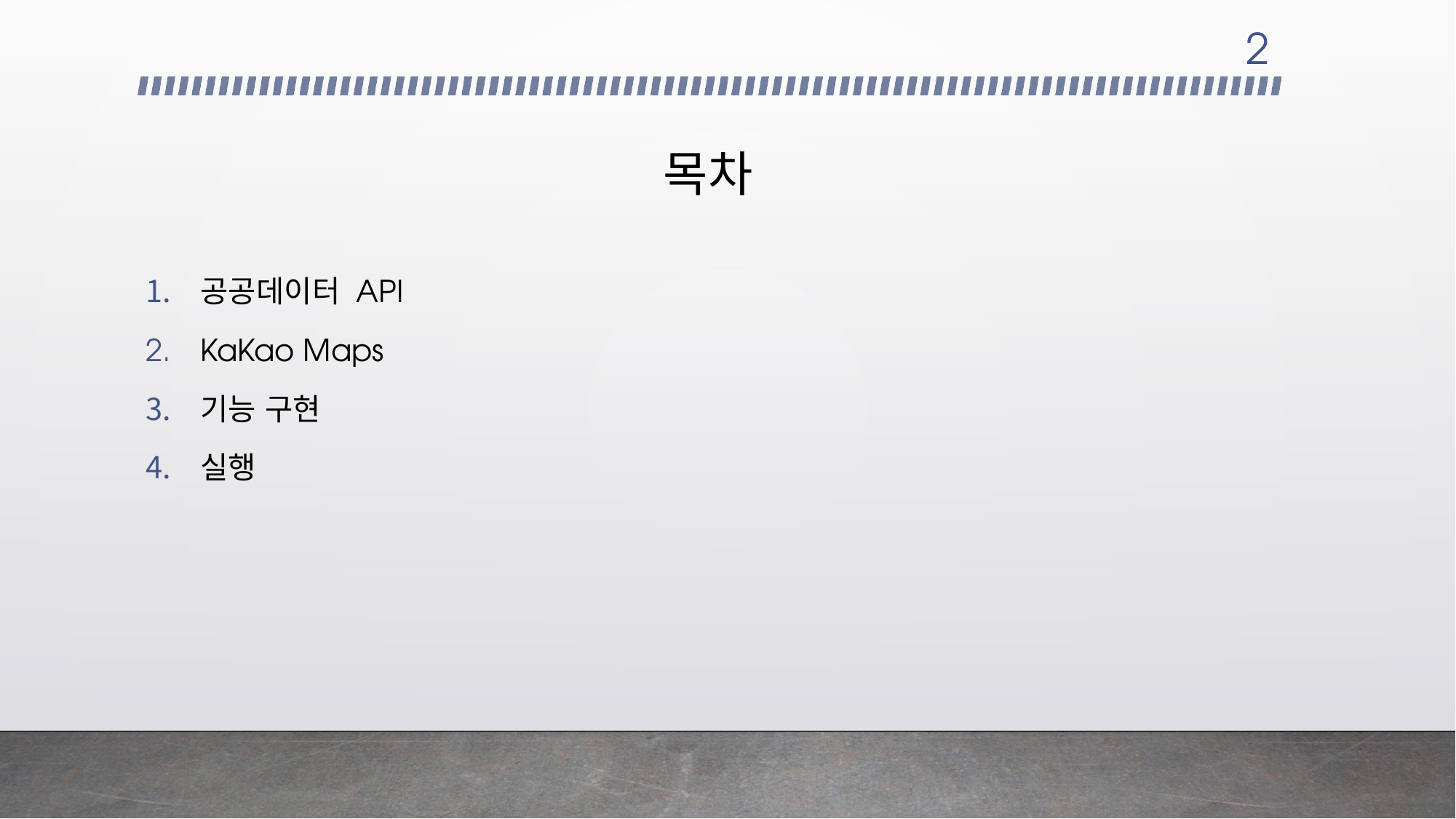

2
# 목차
공공데이터 API
KaKao Maps
기능 구현
실행